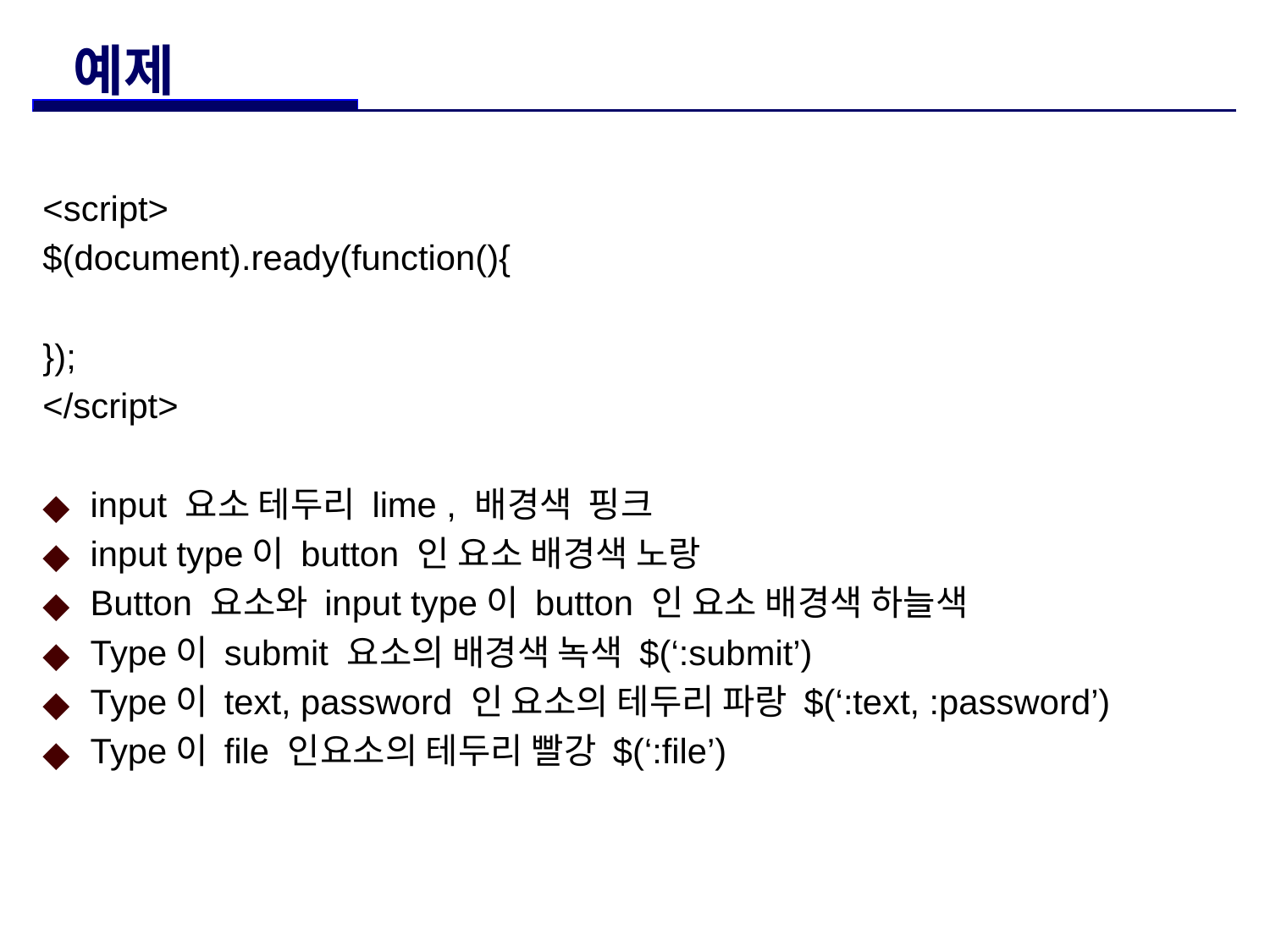

# 예제
<script>
$(document).ready(function(){

});
</script>

input 요소 테두리 lime , 배경색  핑크
input type이 button 인 요소 배경색 노랑
Button 요소와 input type이 button 인 요소 배경색 하늘색
Type이 submit 요소의 배경색 녹색 $(‘:submit’)
Type이 text, password 인 요소의 테두리 파랑 $(‘:text, :password’)
Type이 file 인요소의 테두리 빨강 $(‘:file’)